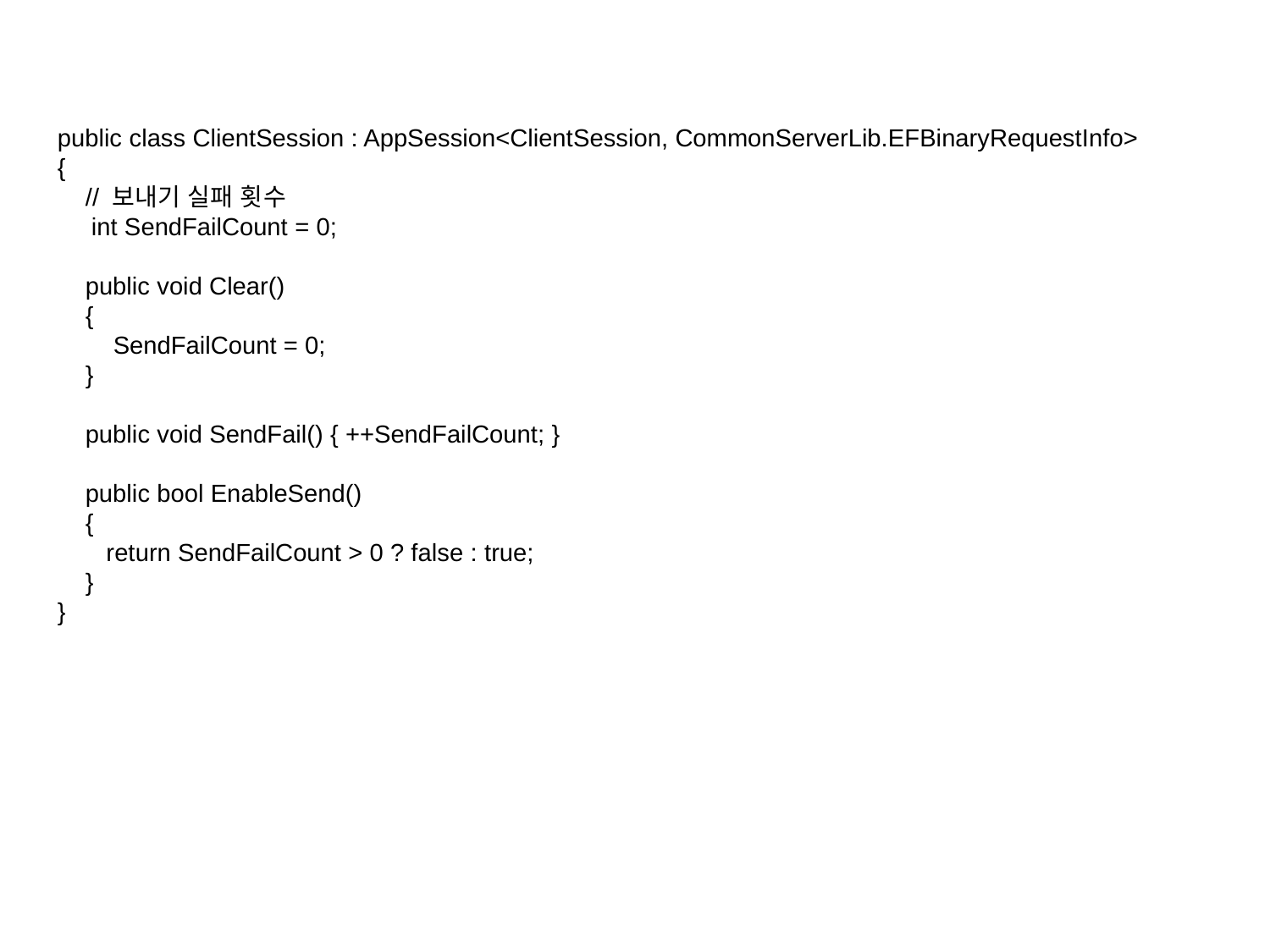

public class ClientSession : AppSession<ClientSession, CommonServerLib.EFBinaryRequestInfo>
{
    // 보내기 실패 횟수
    int SendFailCount = 0;
    public void Clear()
    {
        SendFailCount = 0;
    }
 
    public void SendFail() { ++SendFailCount; }
 
    public bool EnableSend()
    {
       return SendFailCount > 0 ? false : true;
    }
}